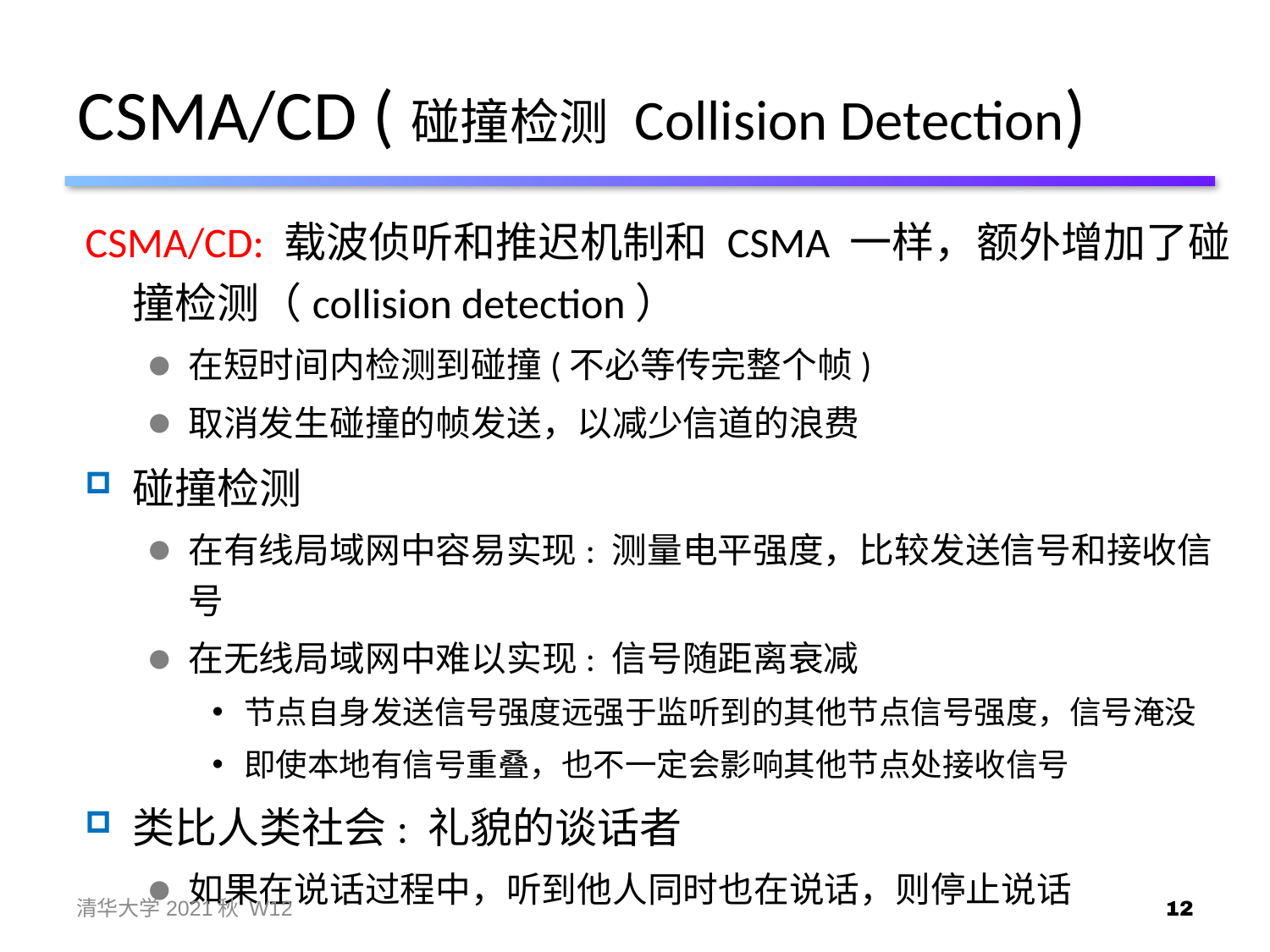

# CSMA/CD (碰撞检测 Collision Detection)
CSMA/CD: 载波侦听和推迟机制和 CSMA 一样，额外增加了碰撞检测（collision detection）
在短时间内检测到碰撞(不必等传完整个帧)
取消发生碰撞的帧发送，以减少信道的浪费
碰撞检测
在有线局域网中容易实现: 测量电平强度，比较发送信号和接收信号
在无线局域网中难以实现: 信号随距离衰减
节点自身发送信号强度远强于监听到的其他节点信号强度，信号淹没
即使本地有信号重叠，也不一定会影响其他节点处接收信号
类比人类社会: 礼貌的谈话者
如果在说话过程中，听到他人同时也在说话，则停止说话
清华大学2021秋 W12
12